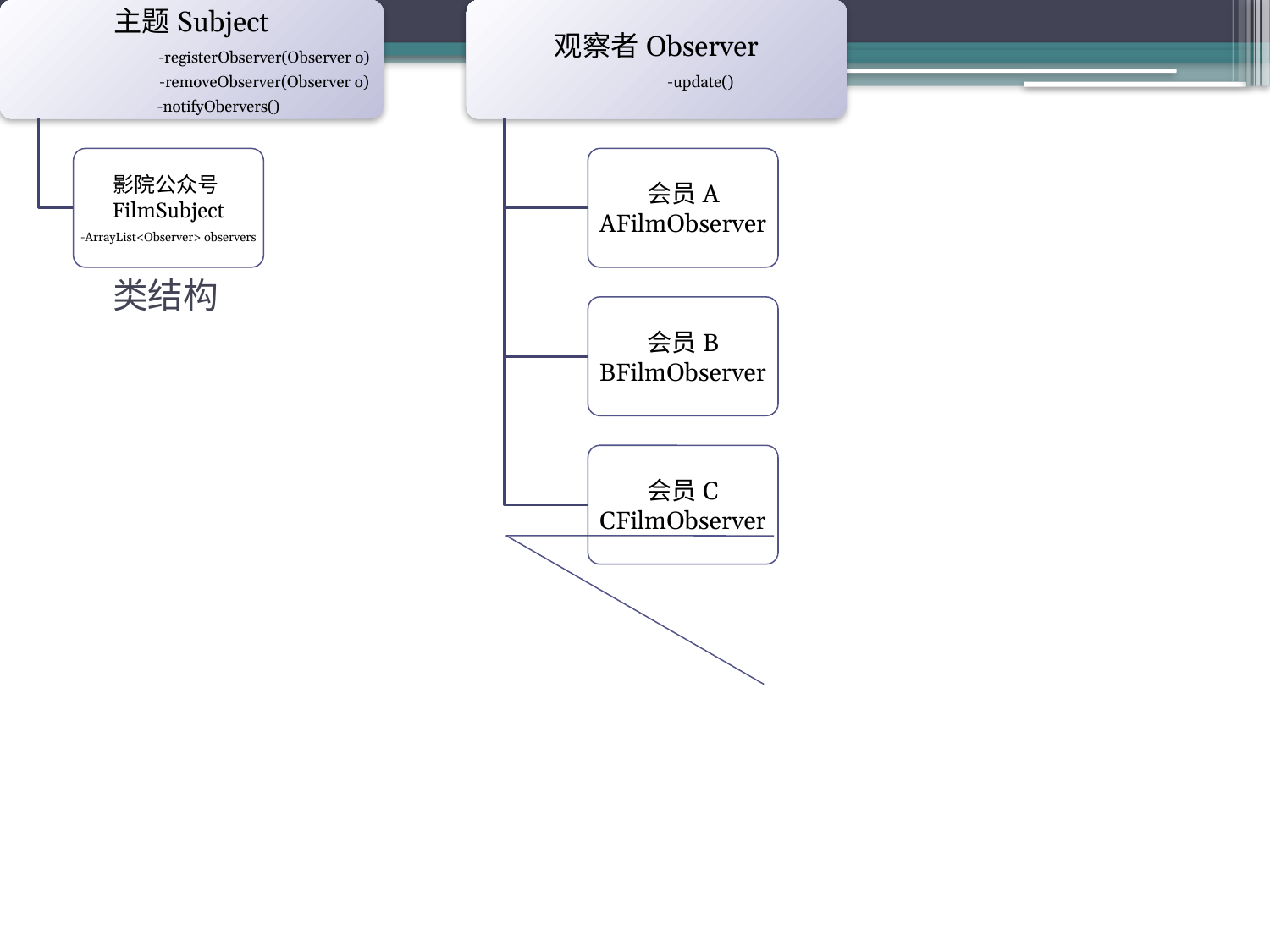

类结构
主题Subject
                                      -registerObserver(Observer o)
                                      -removeObserver(Observer o)
              -notifyObervers()
影院公众号FilmSubject
-ArrayList<Observer> observers
观察者Observer
                       -update()
会员A AFilmObserver
会员B BFilmObserver
会员C CFilmObserver